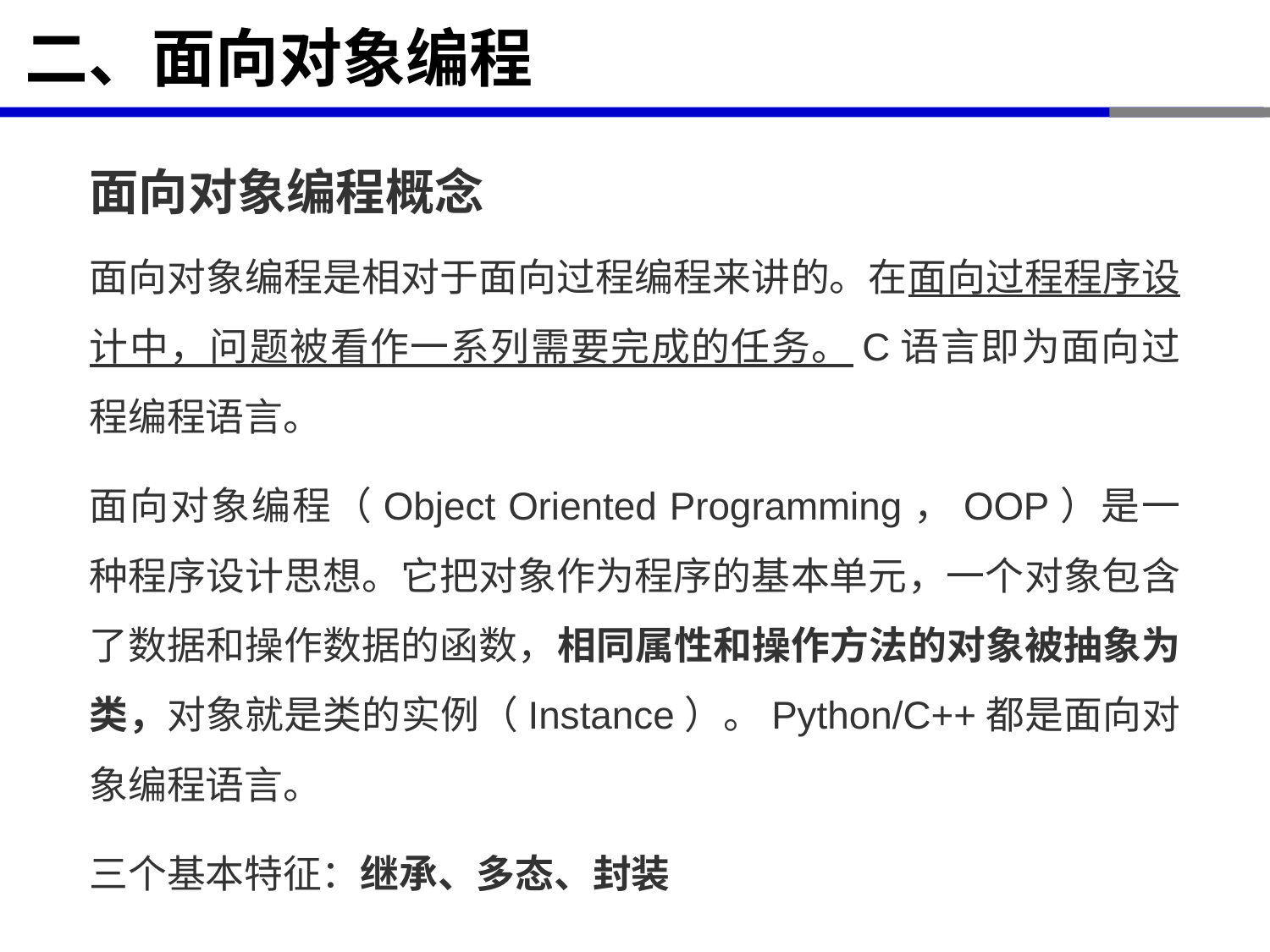

# 二、面向对象编程
面向对象编程概念
面向对象编程是相对于面向过程编程来讲的。在面向过程程序设计中，问题被看作一系列需要完成的任务。C语言即为面向过程编程语言。
面向对象编程（Object Oriented Programming，OOP）是一种程序设计思想。它把对象作为程序的基本单元，一个对象包含了数据和操作数据的函数，相同属性和操作方法的对象被抽象为类，对象就是类的实例（Instance）。Python/C++都是面向对象编程语言。
三个基本特征：继承、多态、封装